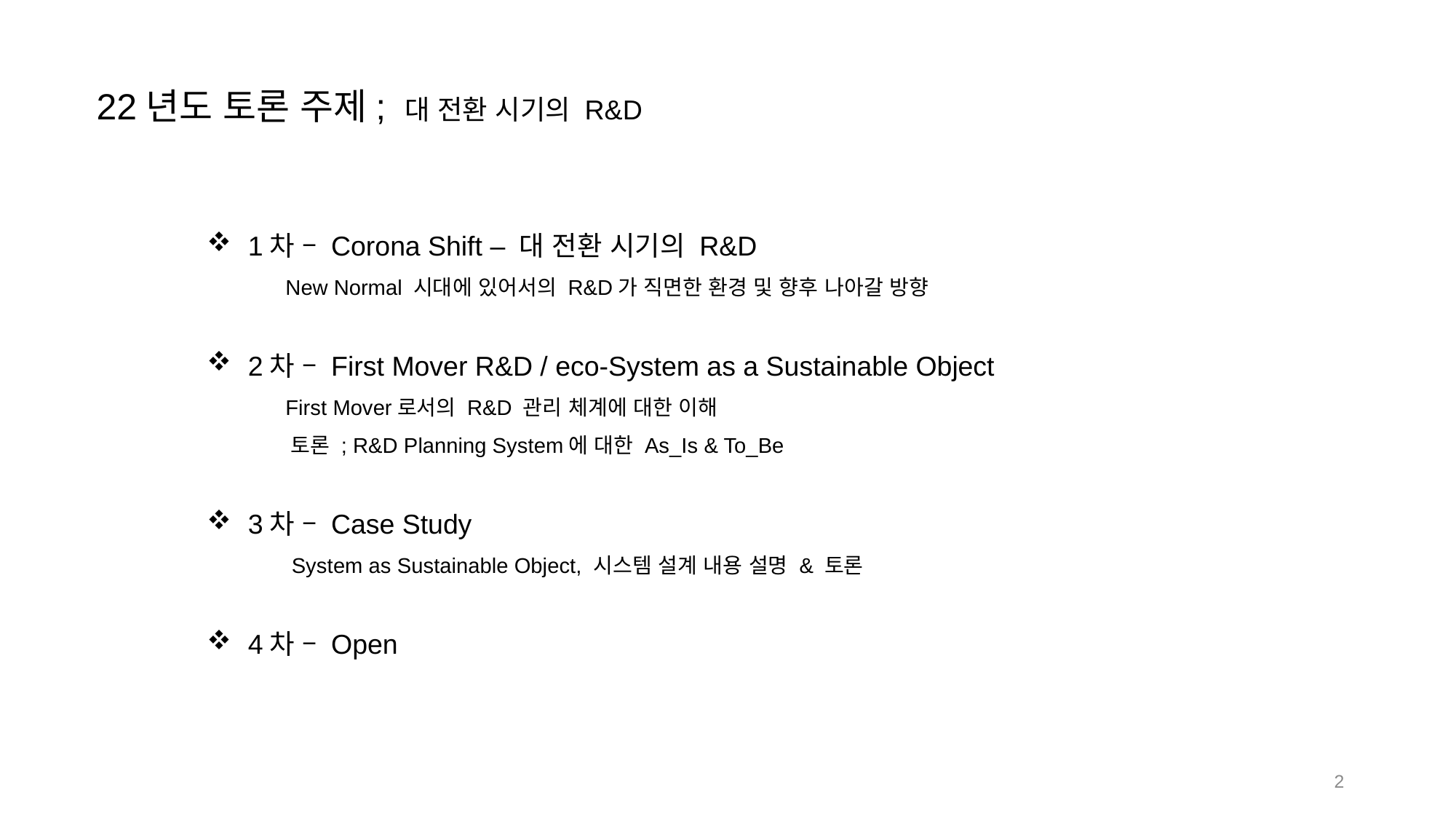

22년도 토론 주제; 대 전환 시기의 R&D
1차 – Corona Shift – 대 전환 시기의 R&D
    New Normal 시대에 있어서의 R&D가 직면한 환경 및 향후 나아갈 방향
2차 – First Mover R&D / eco-System as a Sustainable Object
    First Mover로서의 R&D 관리 체계에 대한 이해
    토론 ; R&D Planning System에 대한 As_Is & To_Be
3차 – Case Study
     System as Sustainable Object, 시스템 설계 내용 설명 & 토론
4차 – Open
2